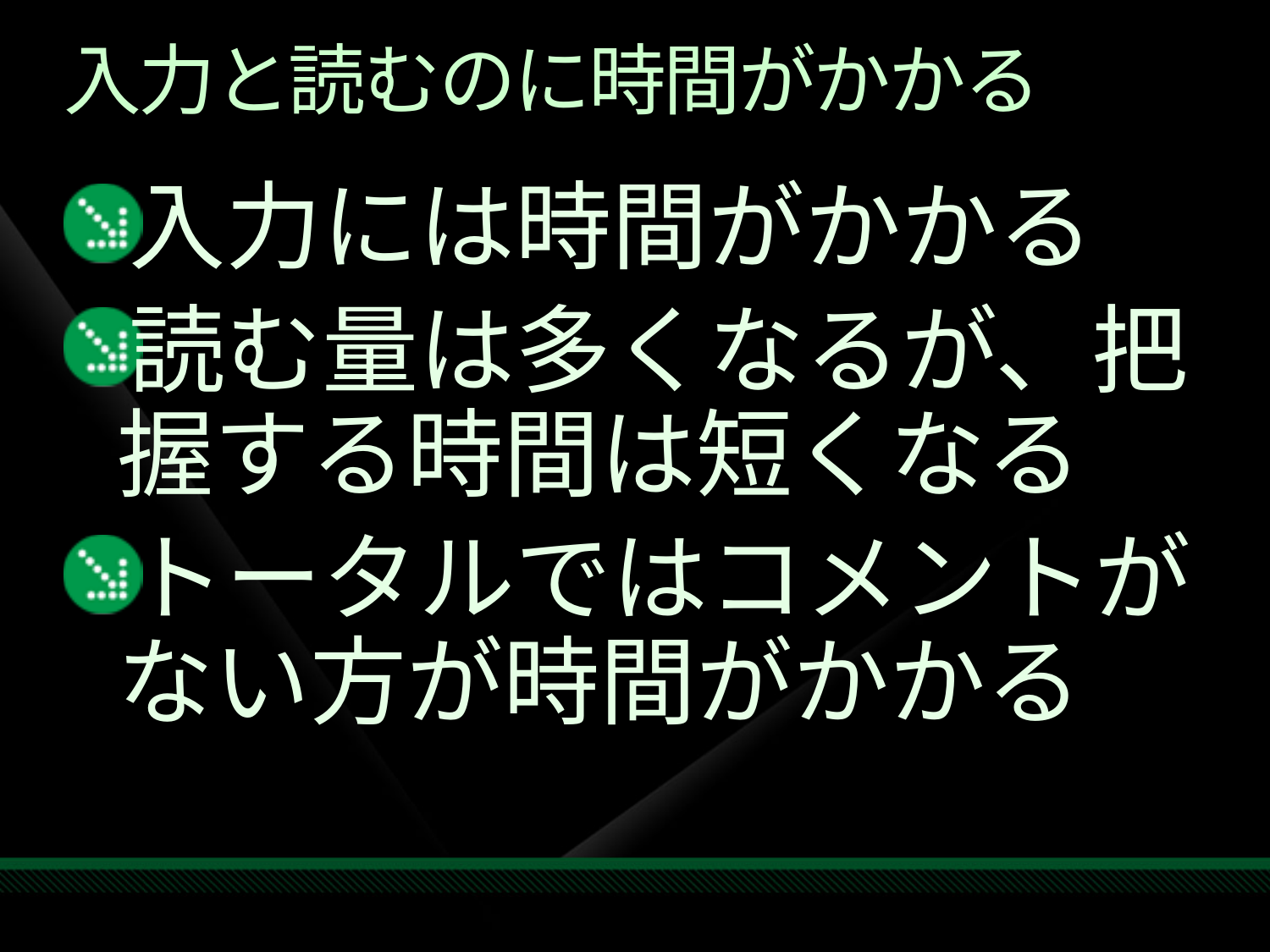

# 入力と読むのに時間がかかる
入力には時間がかかる
読む量は多くなるが、把握する時間は短くなる
トータルではコメントがない方が時間がかかる